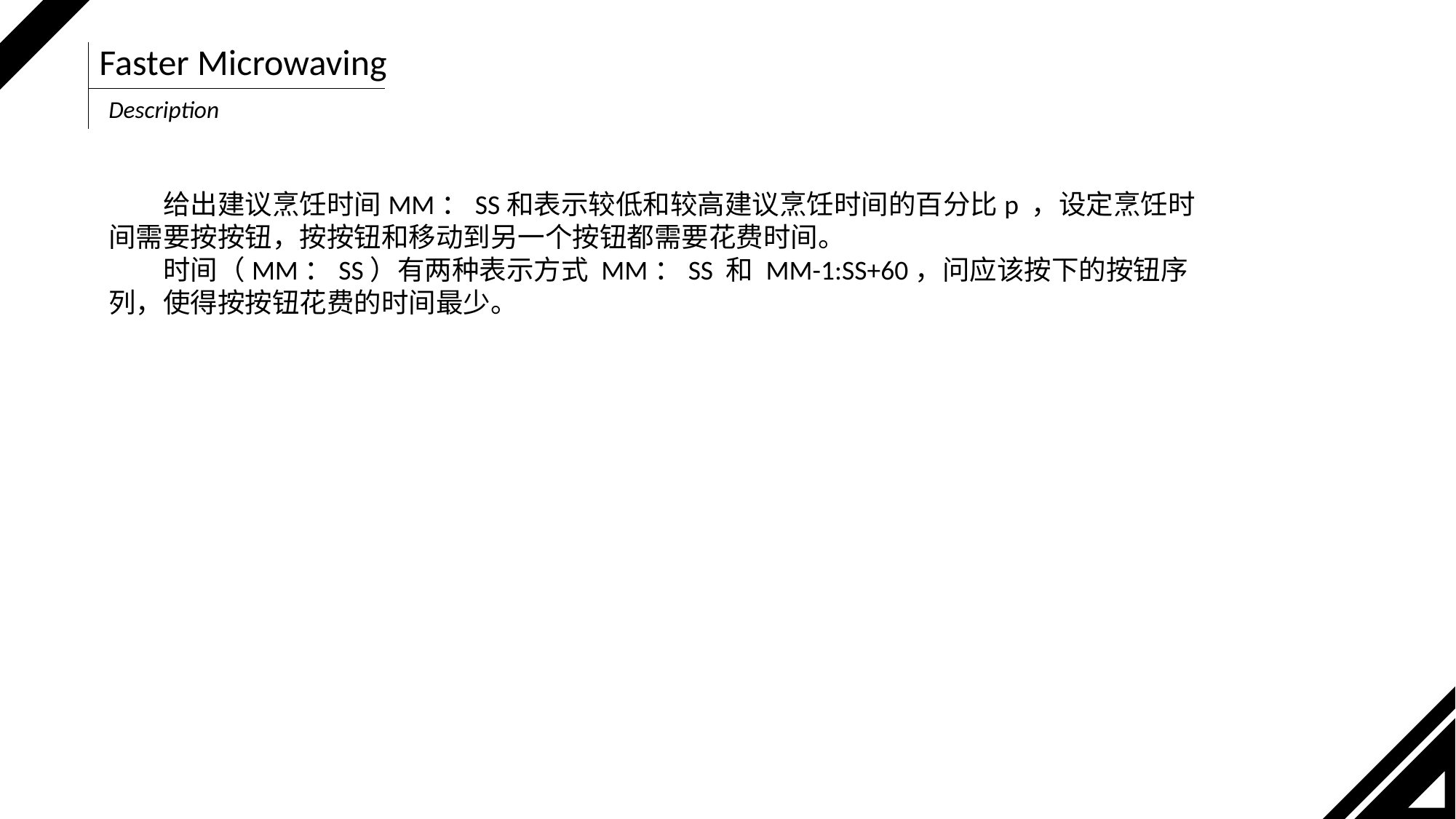

Faster Microwaving
Description
给出建议烹饪时间MM：SS和表示较低和较高建议烹饪时间的百分比p ，设定烹饪时间需要按按钮，按按钮和移动到另一个按钮都需要花费时间。
时间（MM：SS）有两种表示方式 MM：SS 和 MM-1:SS+60，问应该按下的按钮序列，使得按按钮花费的时间最少。